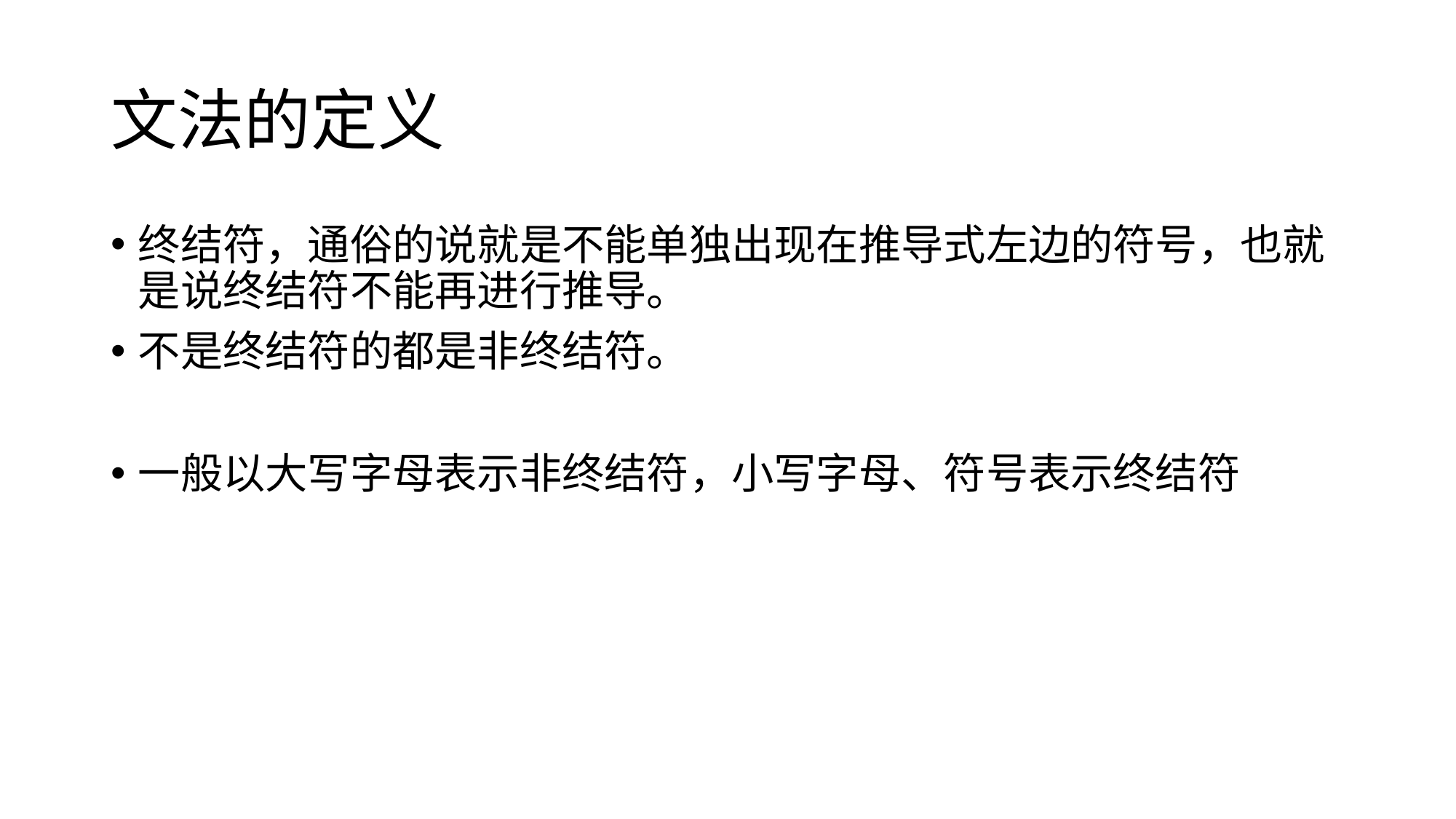

# 文法的定义
终结符，通俗的说就是不能单独出现在推导式左边的符号，也就是说终结符不能再进行推导。
不是终结符的都是非终结符。

一般以大写字母表示非终结符，小写字母、符号表示终结符